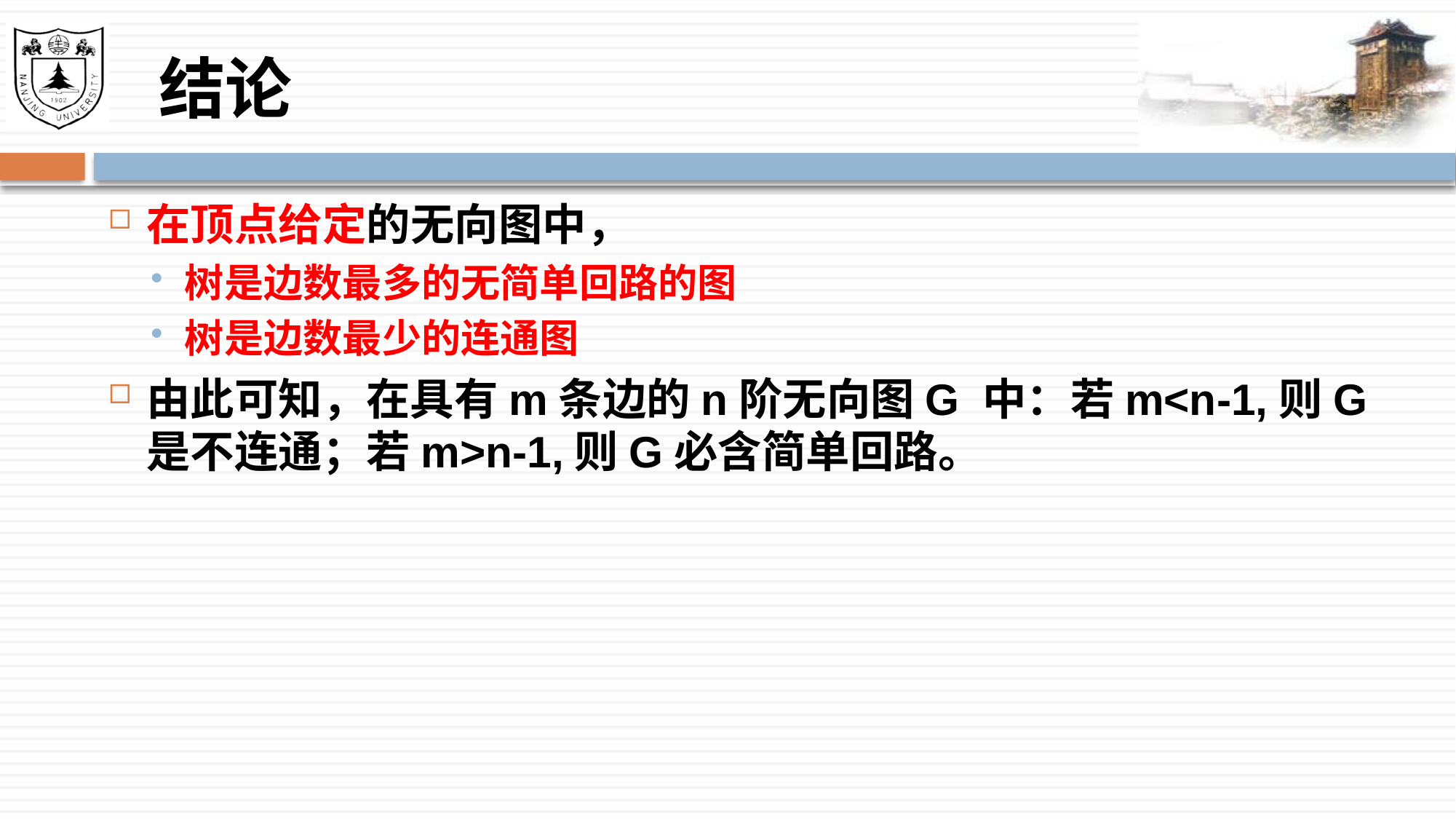

# 结论
在顶点给定的无向图中，
树是边数最多的无简单回路的图
树是边数最少的连通图
由此可知，在具有m条边的n阶无向图G 中：若m<n-1,则G是不连通；若m>n-1,则G必含简单回路。